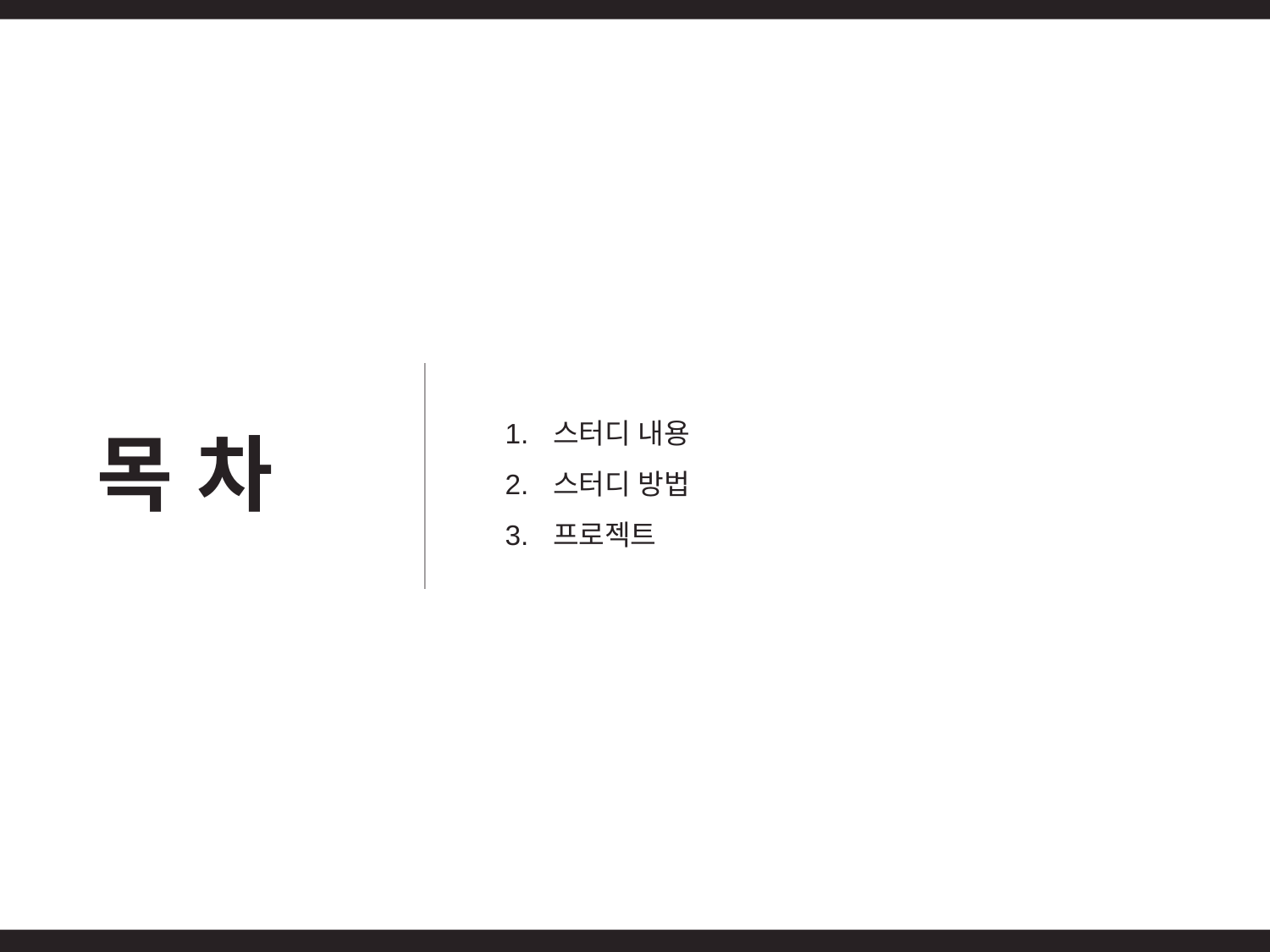

스터디 내용
스터디 방법
프로젝트
목 차